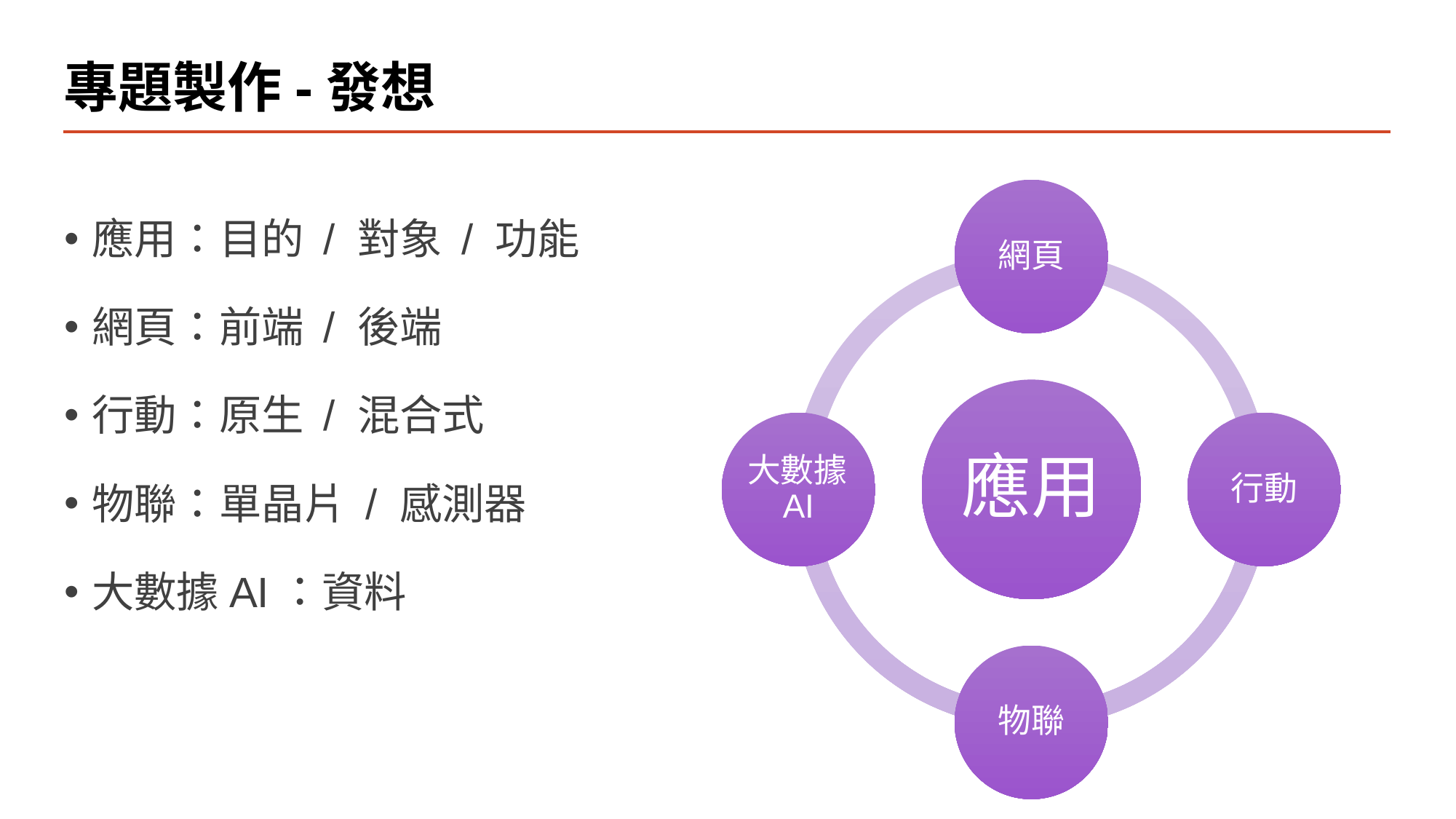

# 專題製作-發想
應用
網頁
行動
物聯
大數據AI
應用：目的 / 對象 / 功能
網頁：前端 / 後端
行動：原生 / 混合式
物聯：單晶片 / 感測器
大數據AI：資料